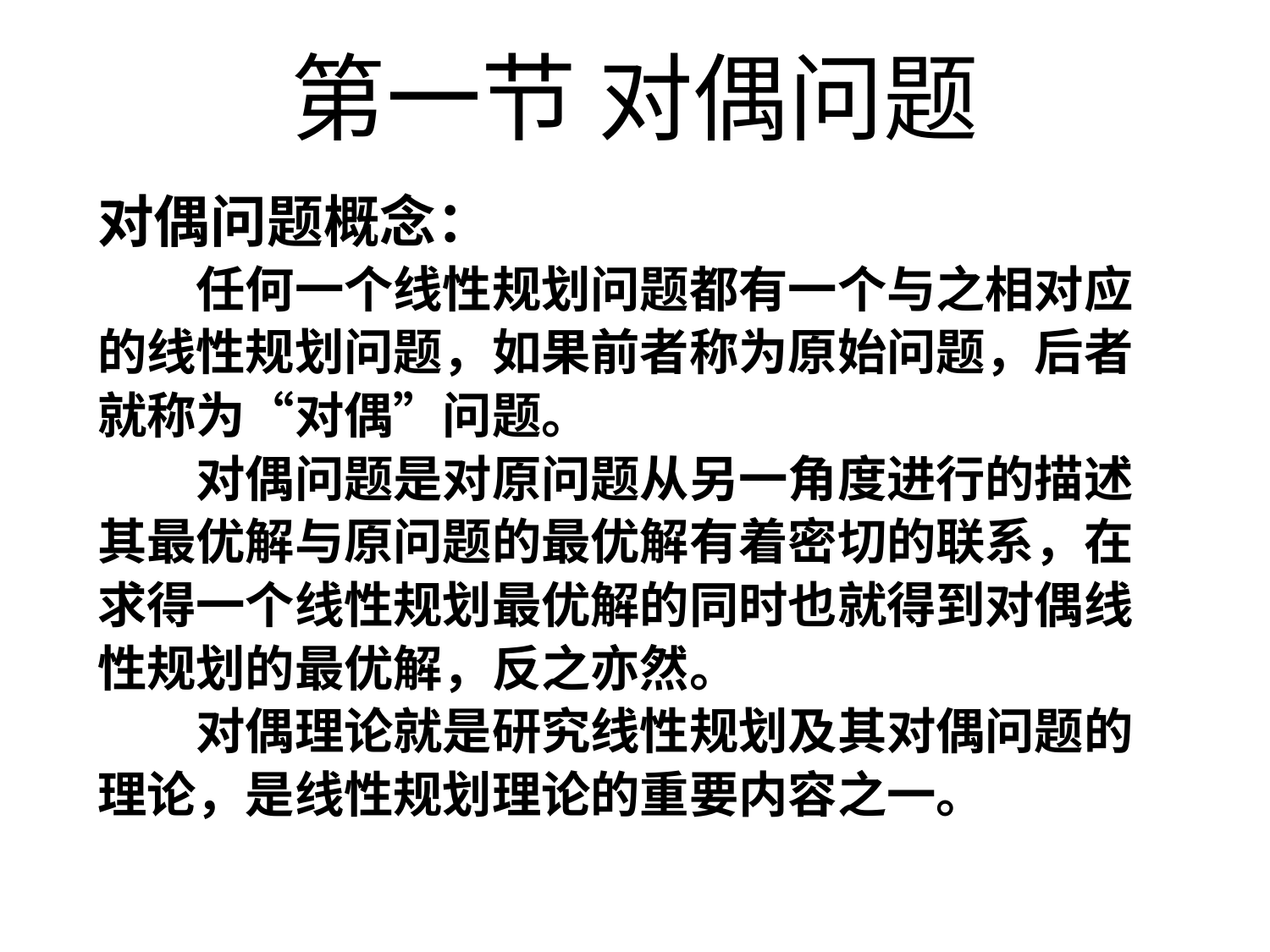

# 第一节 对偶问题
对偶问题概念：
　　任何一个线性规划问题都有一个与之相对应
的线性规划问题，如果前者称为原始问题，后者
就称为“对偶”问题。
　　对偶问题是对原问题从另一角度进行的描述
其最优解与原问题的最优解有着密切的联系，在
求得一个线性规划最优解的同时也就得到对偶线
性规划的最优解，反之亦然。
　　对偶理论就是研究线性规划及其对偶问题的
理论，是线性规划理论的重要内容之一。